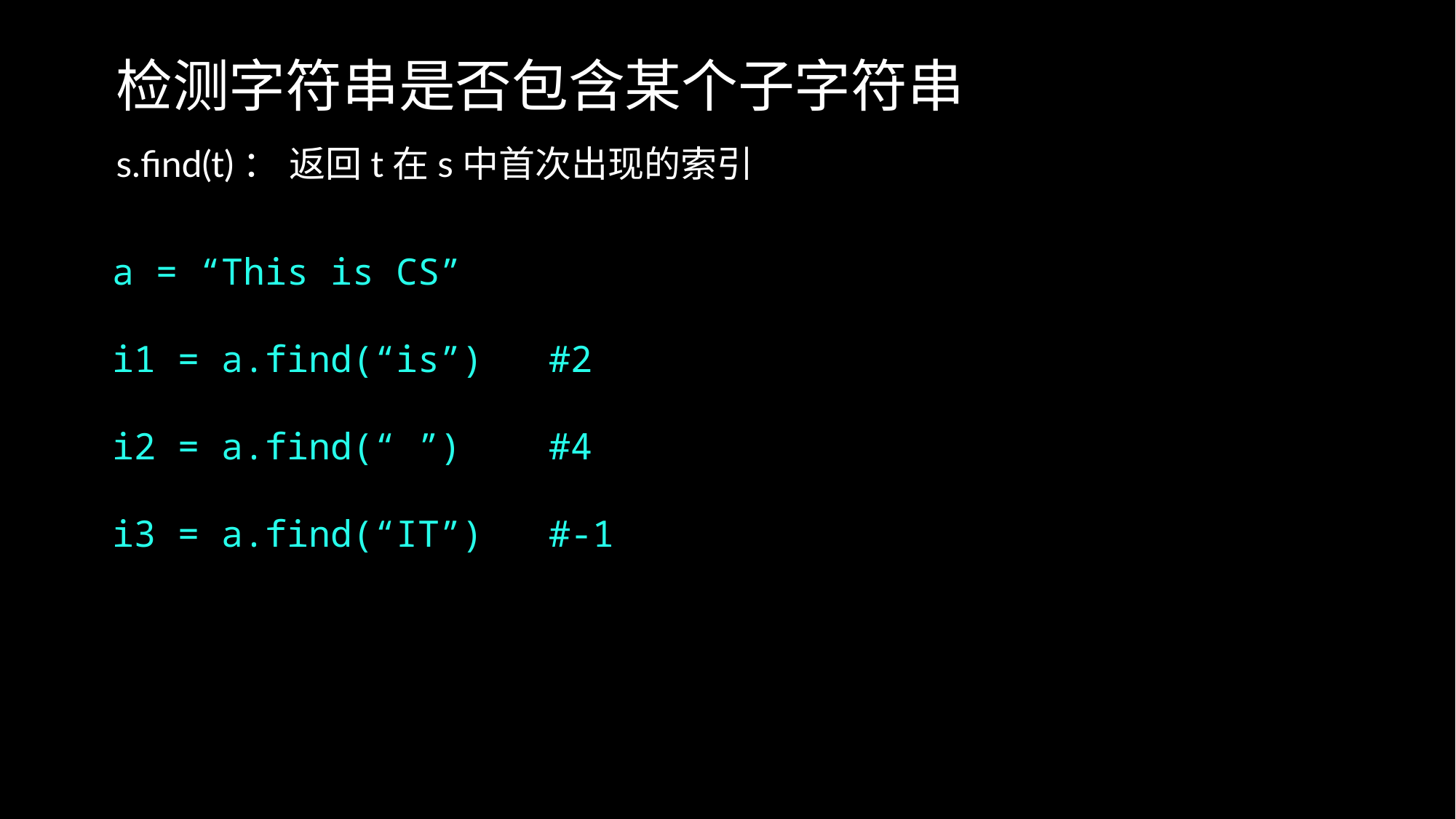

检测字符串是否包含某个子字符串
s.find(t)： 返回t在s中首次出现的索引

a = “This is CS”

i1 = a.find(“is”)	#2

i2 = a.find(“ ”)	#4

i3 = a.find(“IT”)	#-1